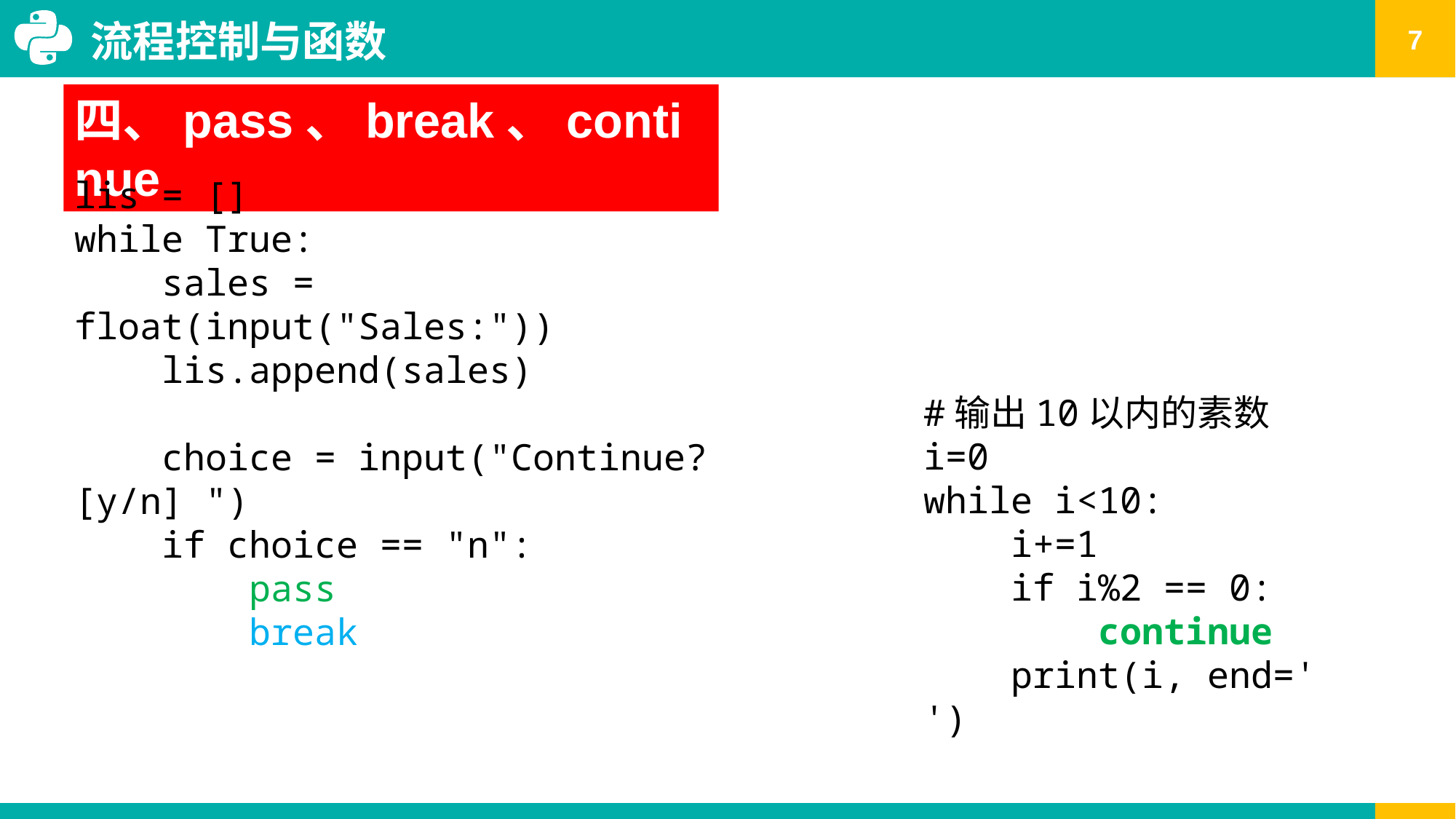

流程控制与函数
四、pass、break、continue
lis = []
while True:
    sales = float(input("Sales:"))
    lis.append(sales)

    choice = input("Continue? [y/n] ")
    if choice == "n":
        pass
        break
#输出10以内的素数
i=0
while i<10:
    i+=1
    if i%2 == 0:
        continue
    print(i, end=' ')